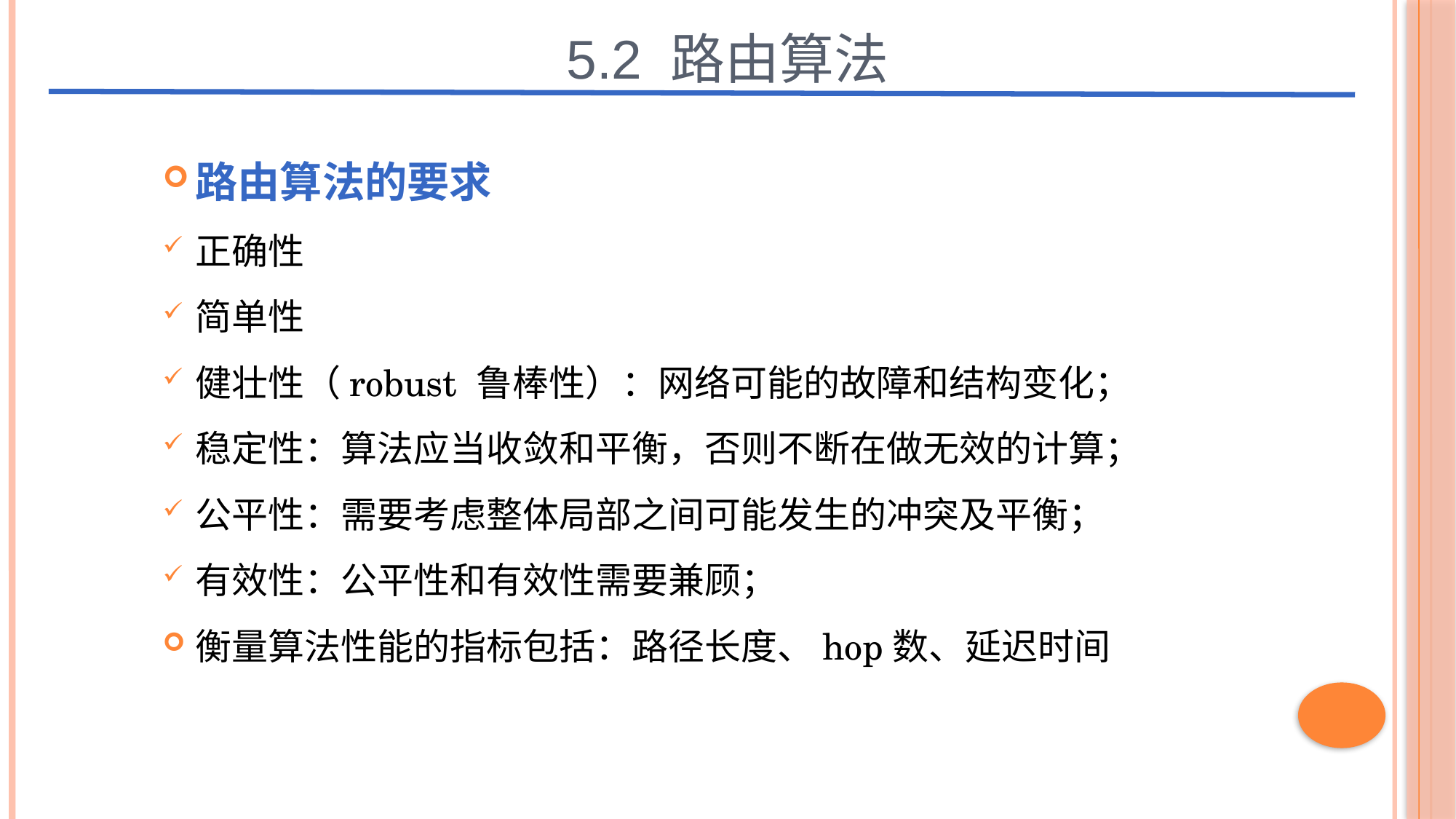

5.2 路由算法
路由算法的要求
正确性
简单性
健壮性（robust 鲁棒性）：网络可能的故障和结构变化；
稳定性：算法应当收敛和平衡，否则不断在做无效的计算；
公平性：需要考虑整体局部之间可能发生的冲突及平衡；
有效性：公平性和有效性需要兼顾；
衡量算法性能的指标包括：路径长度、hop数、延迟时间